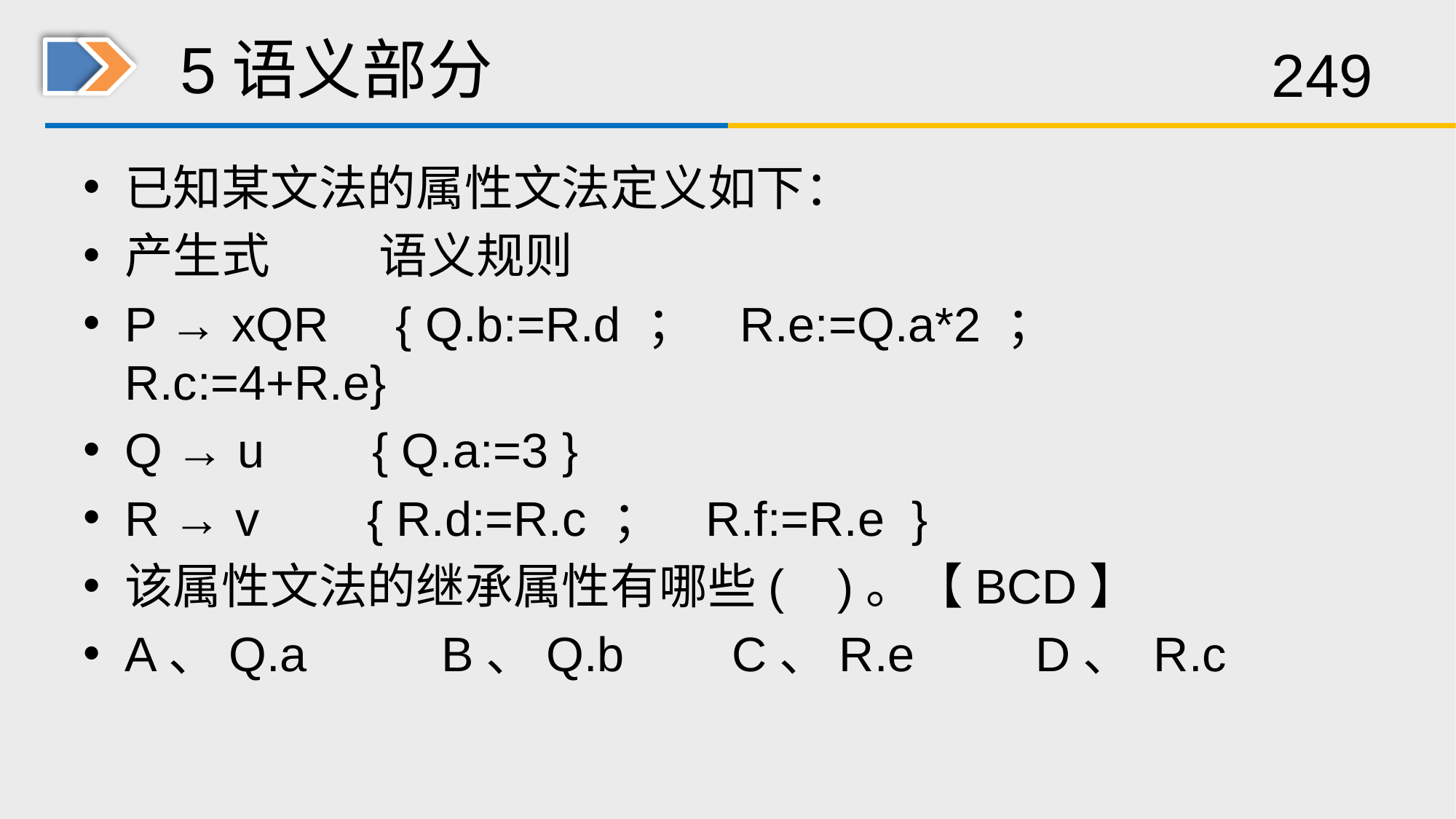

# 5语义部分
249
已知某文法的属性文法定义如下：
产生式          语义规则
P → xQR     { Q.b:=R.d ；   R.e:=Q.a*2 ；    R.c:=4+R.e}
Q → u        { Q.a:=3 }
R → v        { R.d:=R.c ；   R.f:=R.e  }
该属性文法的继承属性有哪些(    )。【BCD】
A、Q.a          B、Q.b        C、R.e         D、 R.c